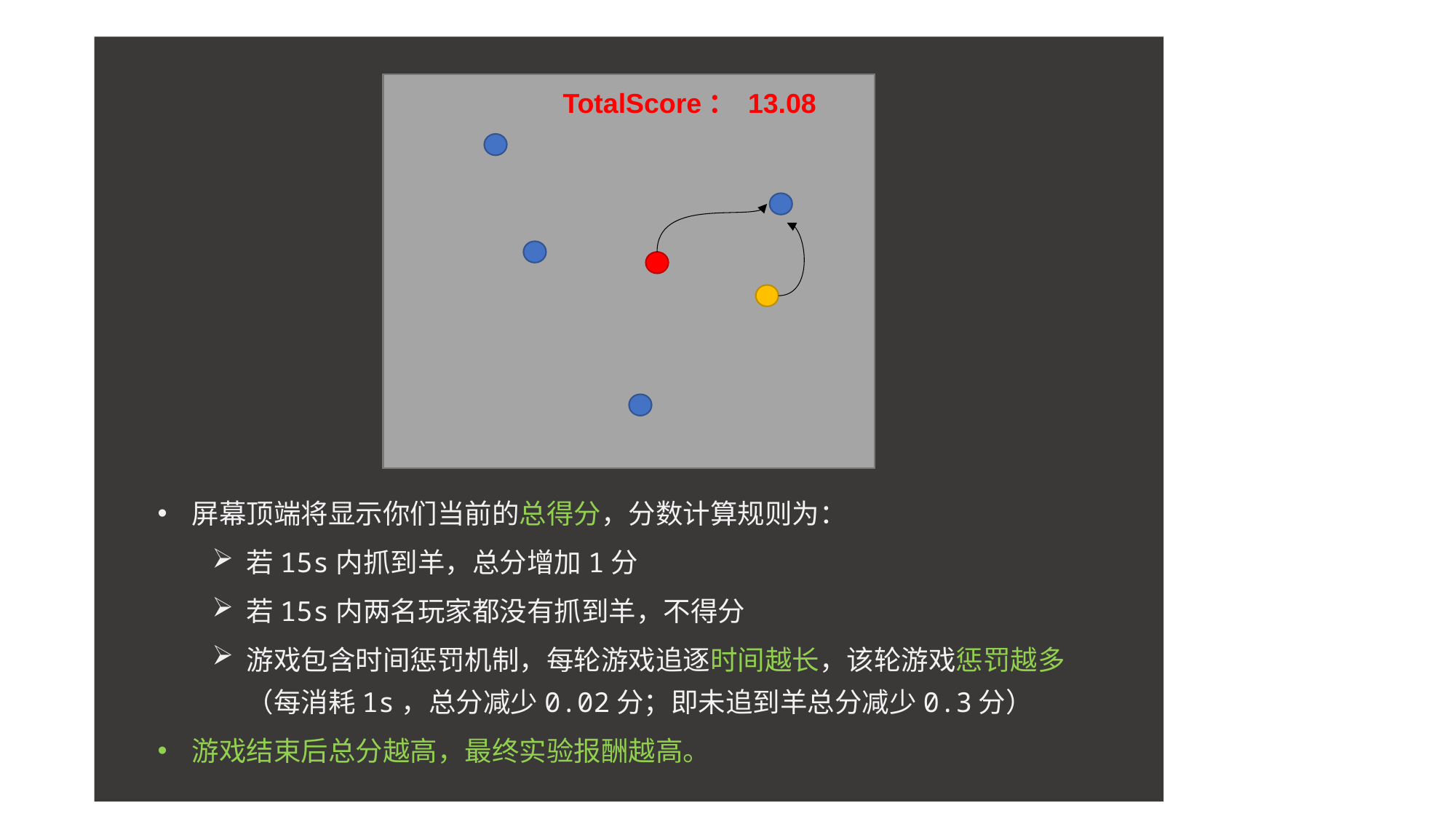

屏幕顶端将显示你们当前的总得分，分数计算规则为：
若15s内抓到羊，总分增加1分
若15s内两名玩家都没有抓到羊，不得分
游戏包含时间惩罚机制，每轮游戏追逐时间越长，该轮游戏惩罚越多（每消耗1s，总分减少0.02分；即未追到羊总分减少0.3分）
游戏结束后总分越高，最终实验报酬越高。

TotalScore： 13.08